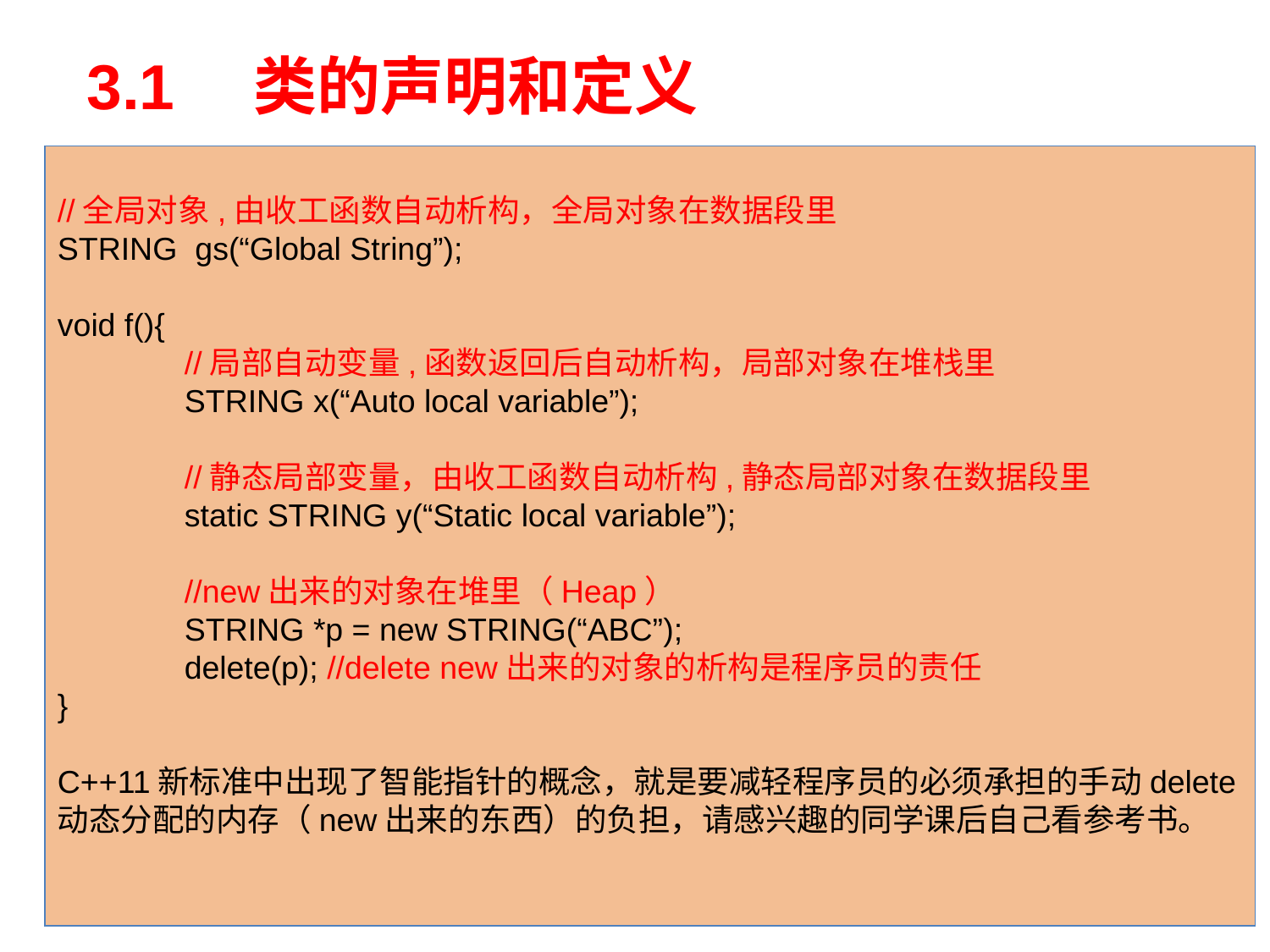

# 3.1　类的声明和定义

//全局对象,由收工函数自动析构，全局对象在数据段里
STRING  gs(“Global String”);

void f(){
	//局部自动变量,函数返回后自动析构，局部对象在堆栈里
	STRING x(“Auto local variable”);

	//静态局部变量，由收工函数自动析构,静态局部对象在数据段里
	static STRING y(“Static local variable”);

	//new出来的对象在堆里（Heap）
	STRING *p = new STRING(“ABC”);
	delete(p); //delete new出来的对象的析构是程序员的责任
}

C++11新标准中出现了智能指针的概念，就是要减轻程序员的必须承担的手动delete动态分配的内存（new出来的东西）的负担，请感兴趣的同学课后自己看参考书。